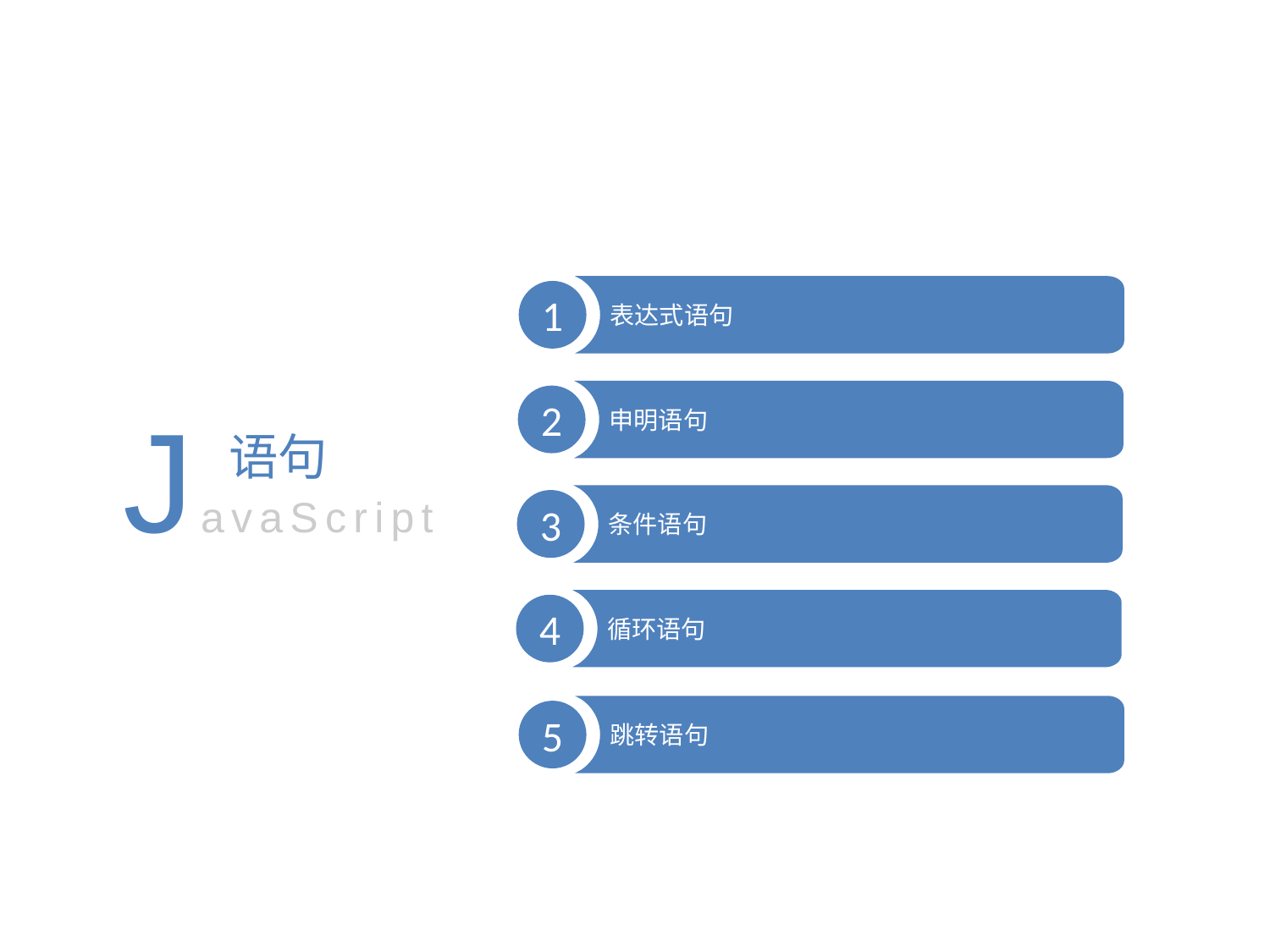

表达式语句
1
申明语句
2
JavaScript
语句
条件语句
3
循环语句
4
跳转语句
5